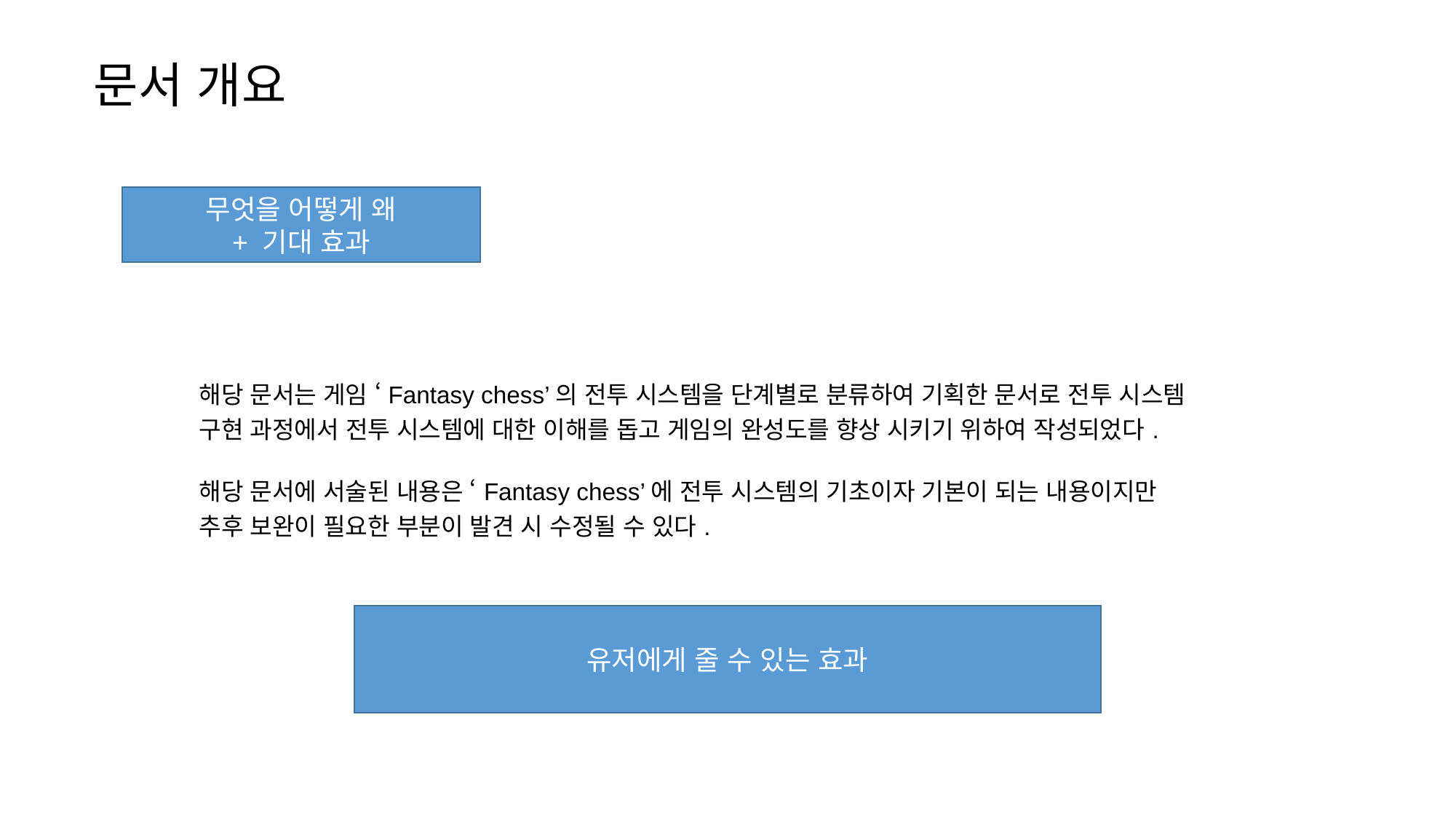

문서 개요
무엇을 어떻게 왜
+ 기대 효과
| 해당 문서는 게임 ‘Fantasy chess’의 전투 시스템을 단계별로 분류하여 기획한 문서로 전투 시스템 구현 과정에서 전투 시스템에 대한 이해를 돕고 게임의 완성도를 향상 시키기 위하여 작성되었다. 해당 문서에 서술된 내용은 ‘Fantasy chess’에 전투 시스템의 기초이자 기본이 되는 내용이지만 추후 보완이 필요한 부분이 발견 시 수정될 수 있다. |
| --- |
유저에게 줄 수 있는 효과